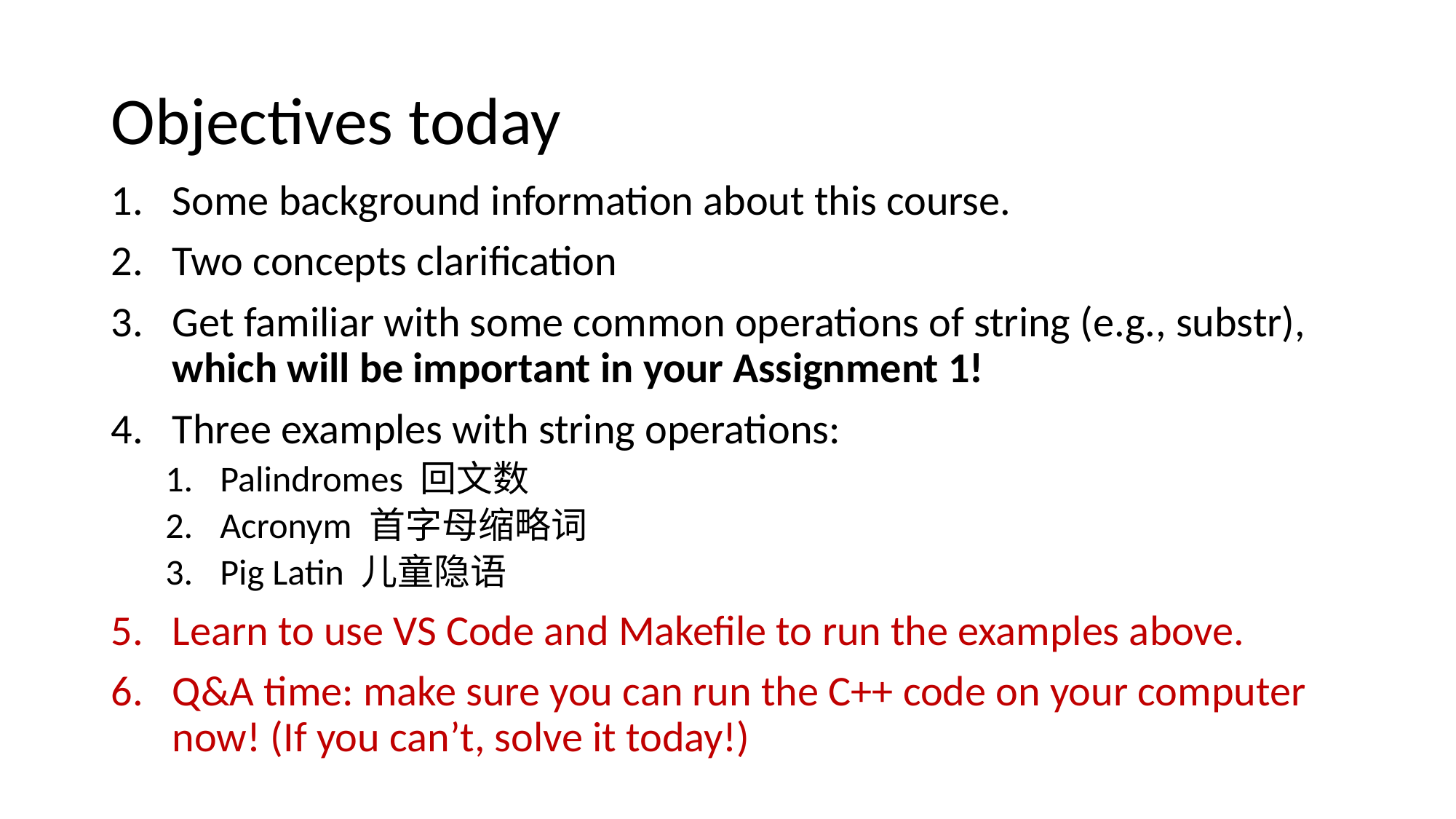

# Objectives today
Some background information about this course.
Two concepts clarification
Get familiar with some common operations of string (e.g., substr), which will be important in your Assignment 1!
Three examples with string operations:
Palindromes 回文数
Acronym 首字母缩略词
Pig Latin 儿童隐语
Learn to use VS Code and Makefile to run the examples above.
Q&A time: make sure you can run the C++ code on your computer now! (If you can’t, solve it today!)